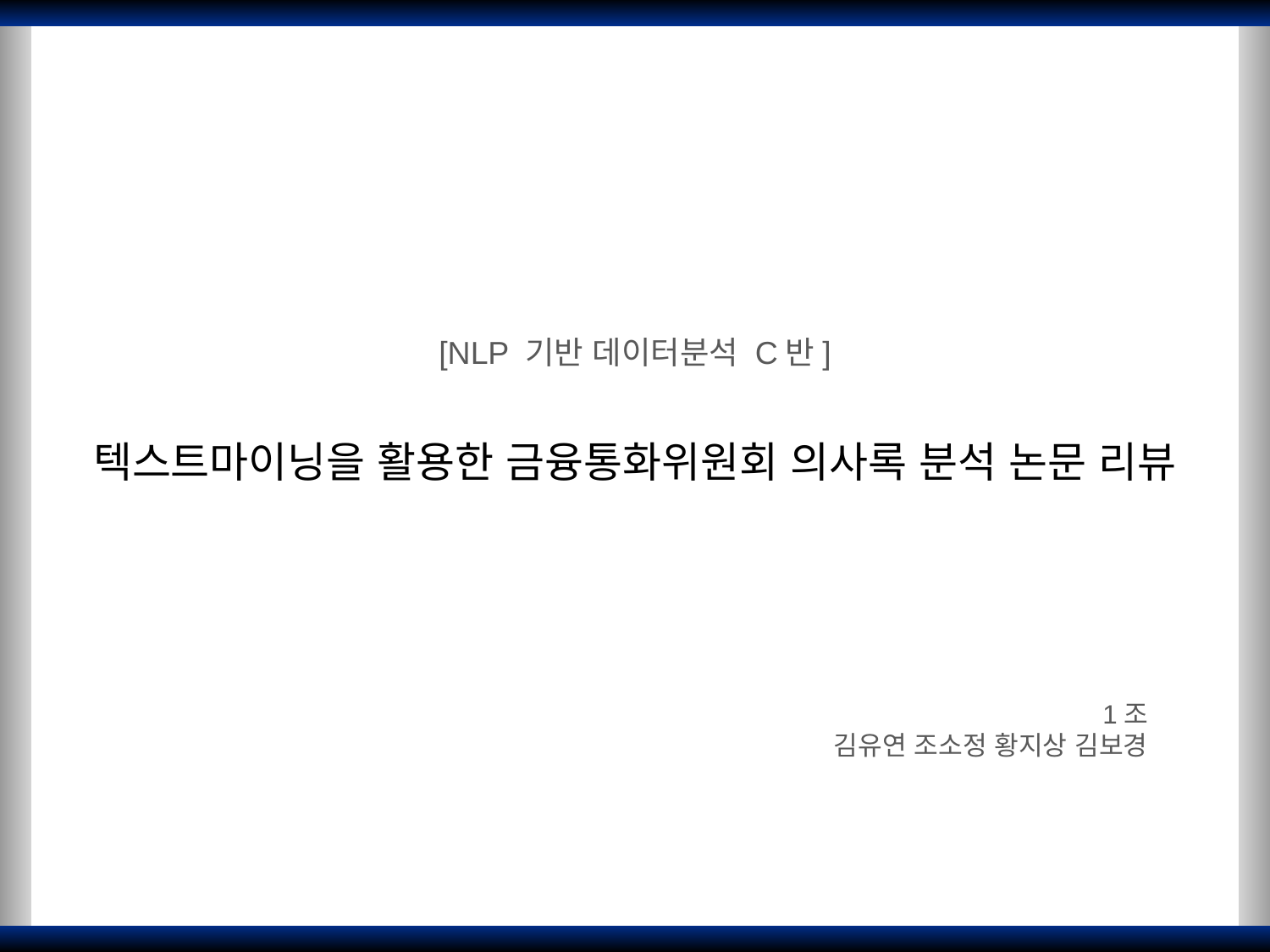

[NLP 기반 데이터분석 C반]
텍스트마이닝을 활용한 금융통화위원회 의사록 분석 논문 리뷰
1조
김유연 조소정 황지상 김보경